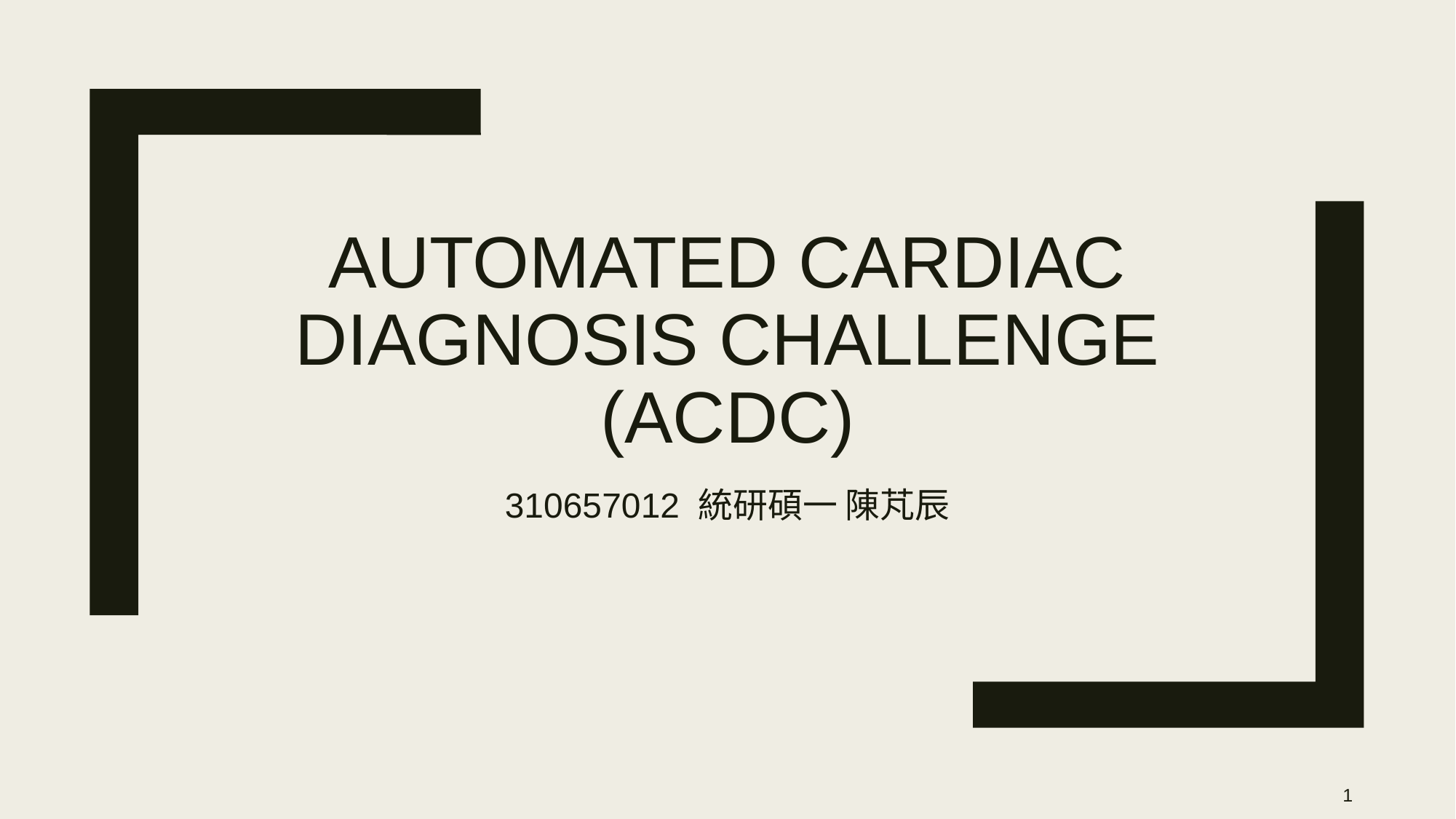

# Automated Cardiac Diagnosis Challenge (ACDC)
310657012 統研碩一 陳芃辰
1